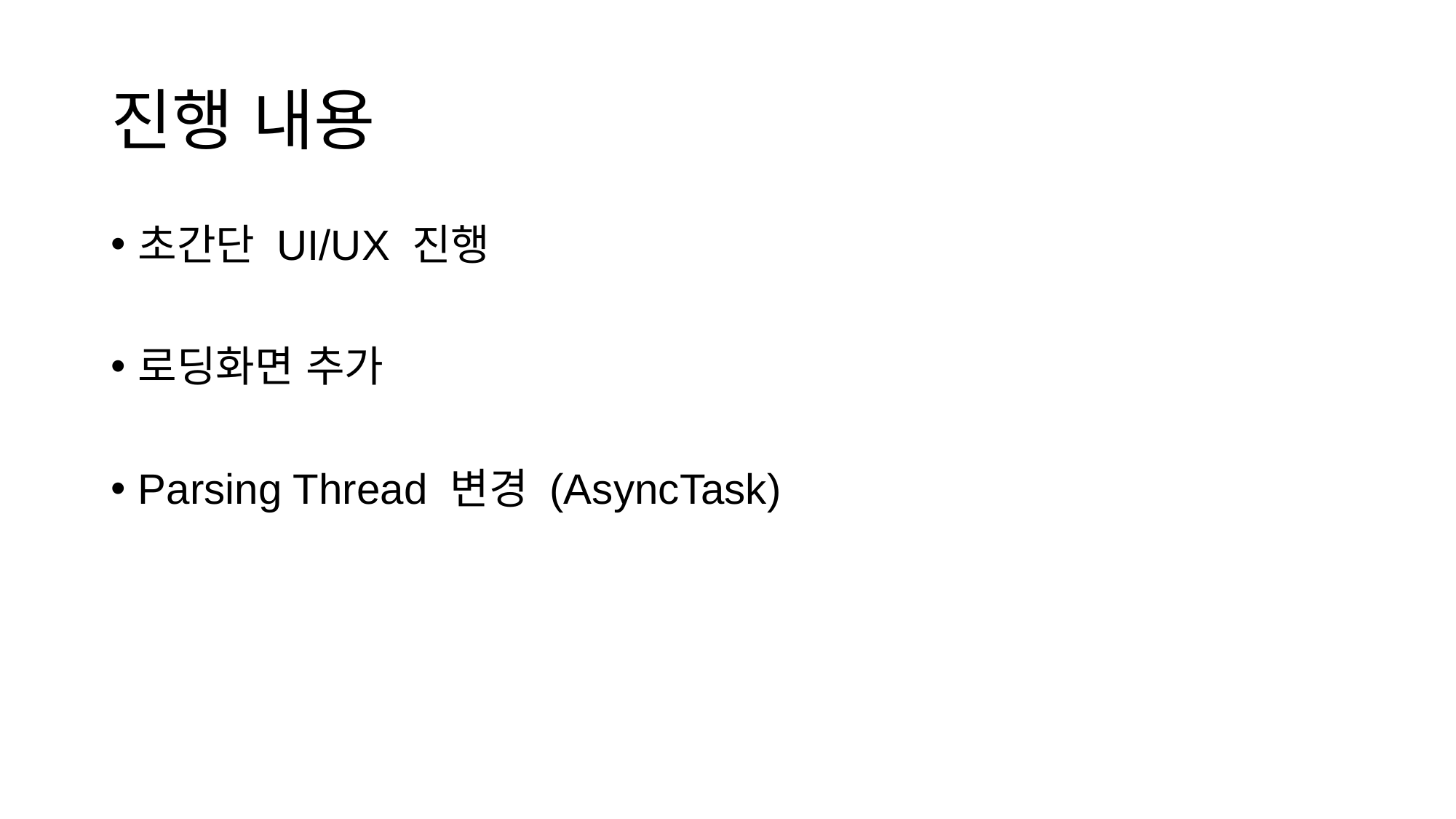

# 진행 내용
초간단 UI/UX 진행

로딩화면 추가

Parsing Thread 변경 (AsyncTask)